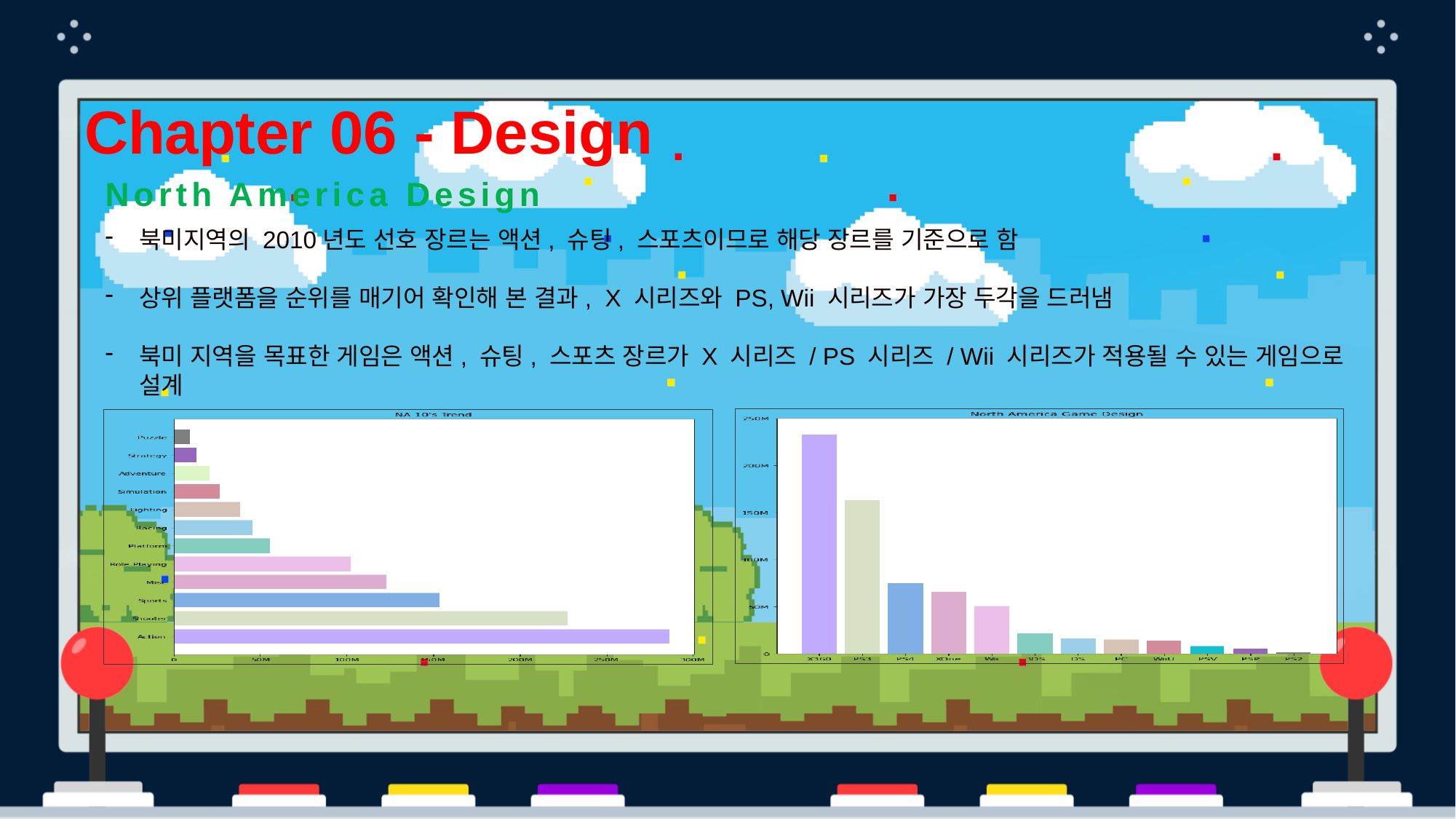

Chapter 06 - Design
North America Design
북미지역의 2010년도 선호 장르는 액션, 슈팅, 스포츠이므로 해당 장르를 기준으로 함

상위 플랫폼을 순위를 매기어 확인해 본 결과,  X 시리즈와 PS, Wii 시리즈가 가장 두각을 드러냄

북미 지역을 목표한 게임은 액션, 슈팅, 스포츠 장르가 X 시리즈 / PS 시리즈 / Wii 시리즈가 적용될 수 있는 게임으로 설계